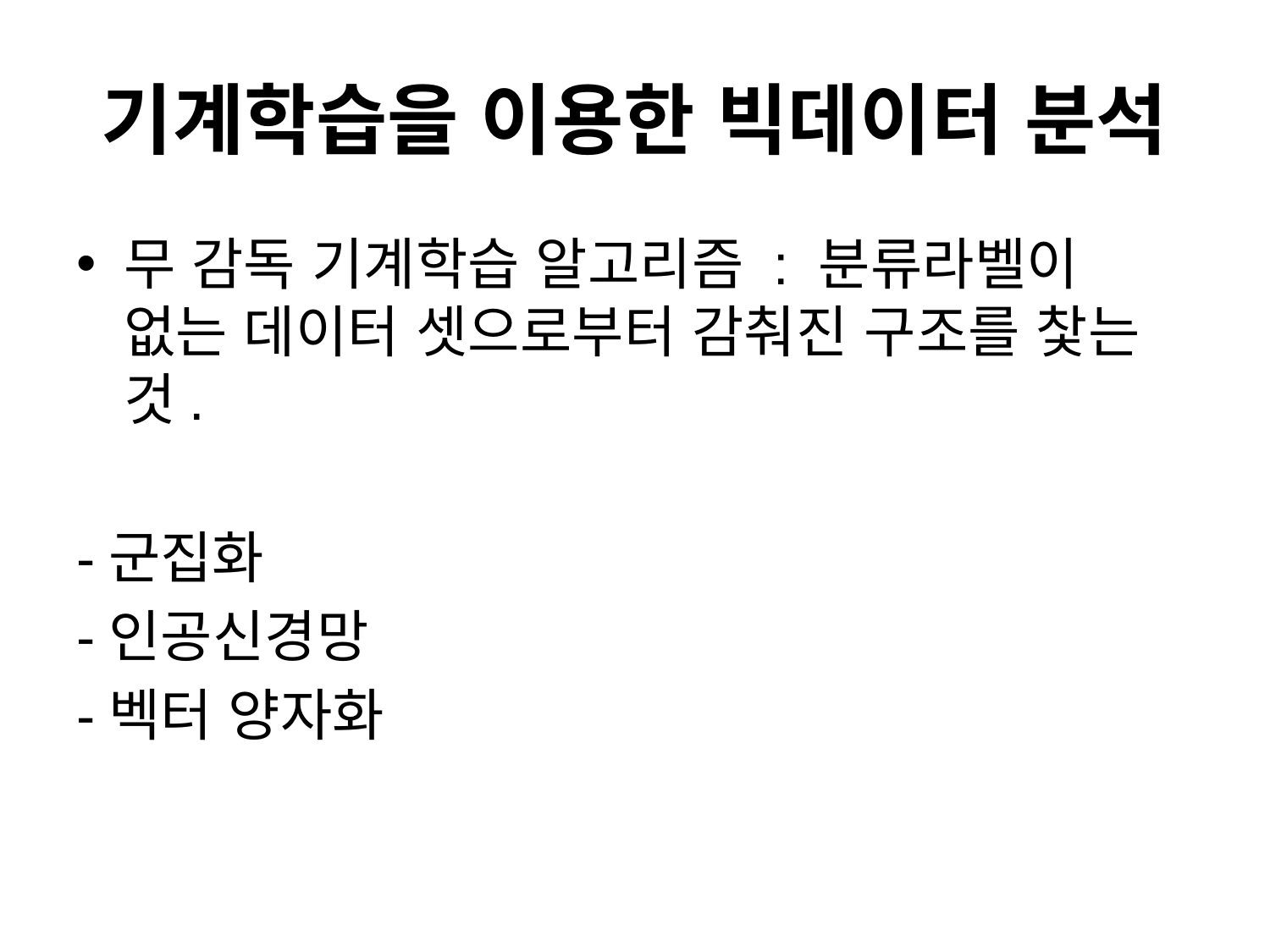

# 기계학습을 이용한 빅데이터 분석
무 감독 기계학습 알고리즘 : 분류라벨이 없는 데이터 셋으로부터 감춰진 구조를 찿는 것.

-군집화
-인공신경망
-벡터 양자화